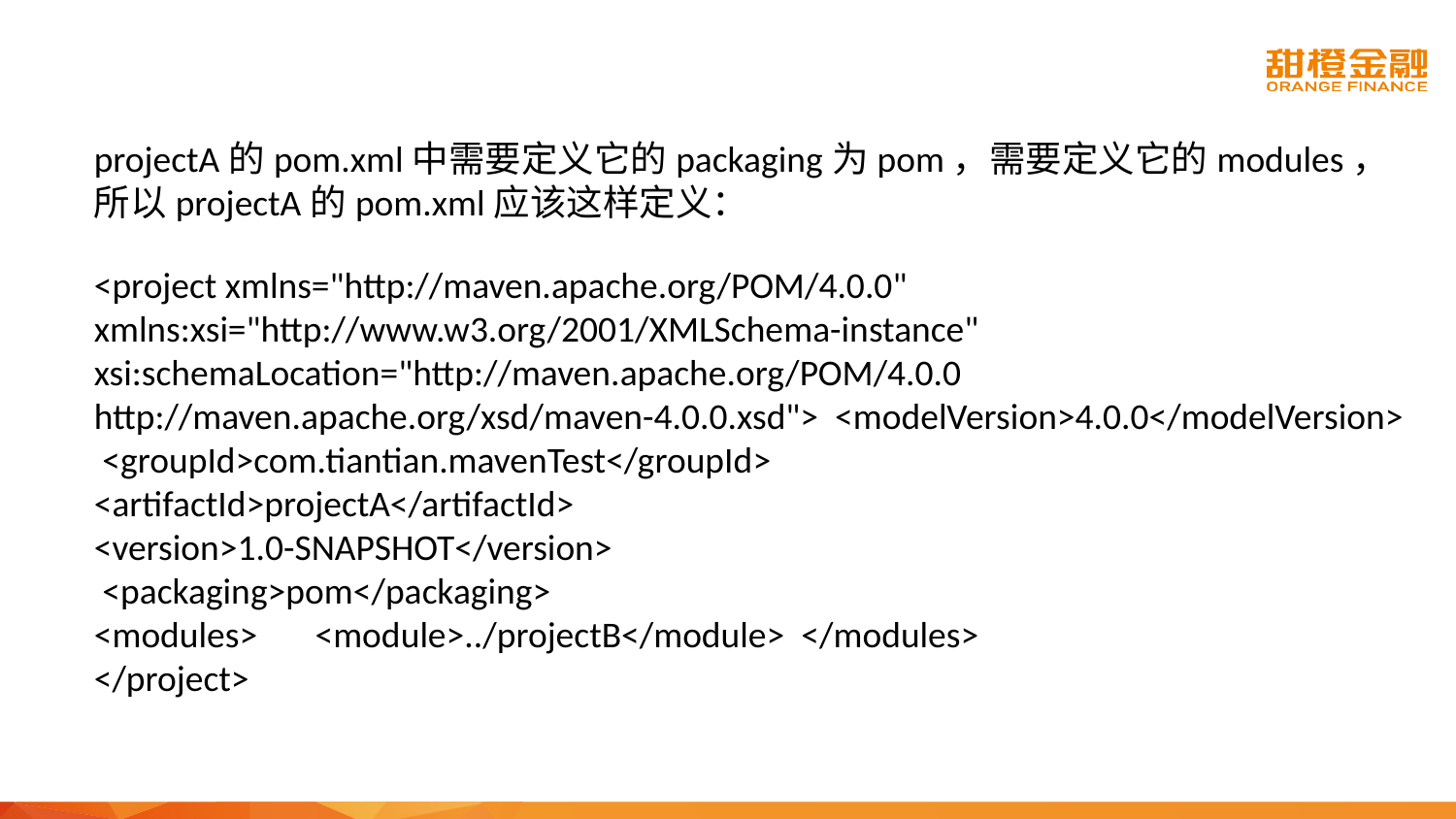

projectA的pom.xml中需要定义它的packaging为pom，需要定义它的modules，所以projectA的pom.xml应该这样定义：
<project xmlns="http://maven.apache.org/POM/4.0.0" xmlns:xsi="http://www.w3.org/2001/XMLSchema-instance"  xsi:schemaLocation="http://maven.apache.org/POM/4.0.0 http://maven.apache.org/xsd/maven-4.0.0.xsd">  <modelVersion>4.0.0</modelVersion>
 <groupId>com.tiantian.mavenTest</groupId>
<artifactId>projectA</artifactId>
<version>1.0-SNAPSHOT</version>
 <packaging>pom</packaging>
<modules>       <module>../projectB</module>  </modules>
</project>